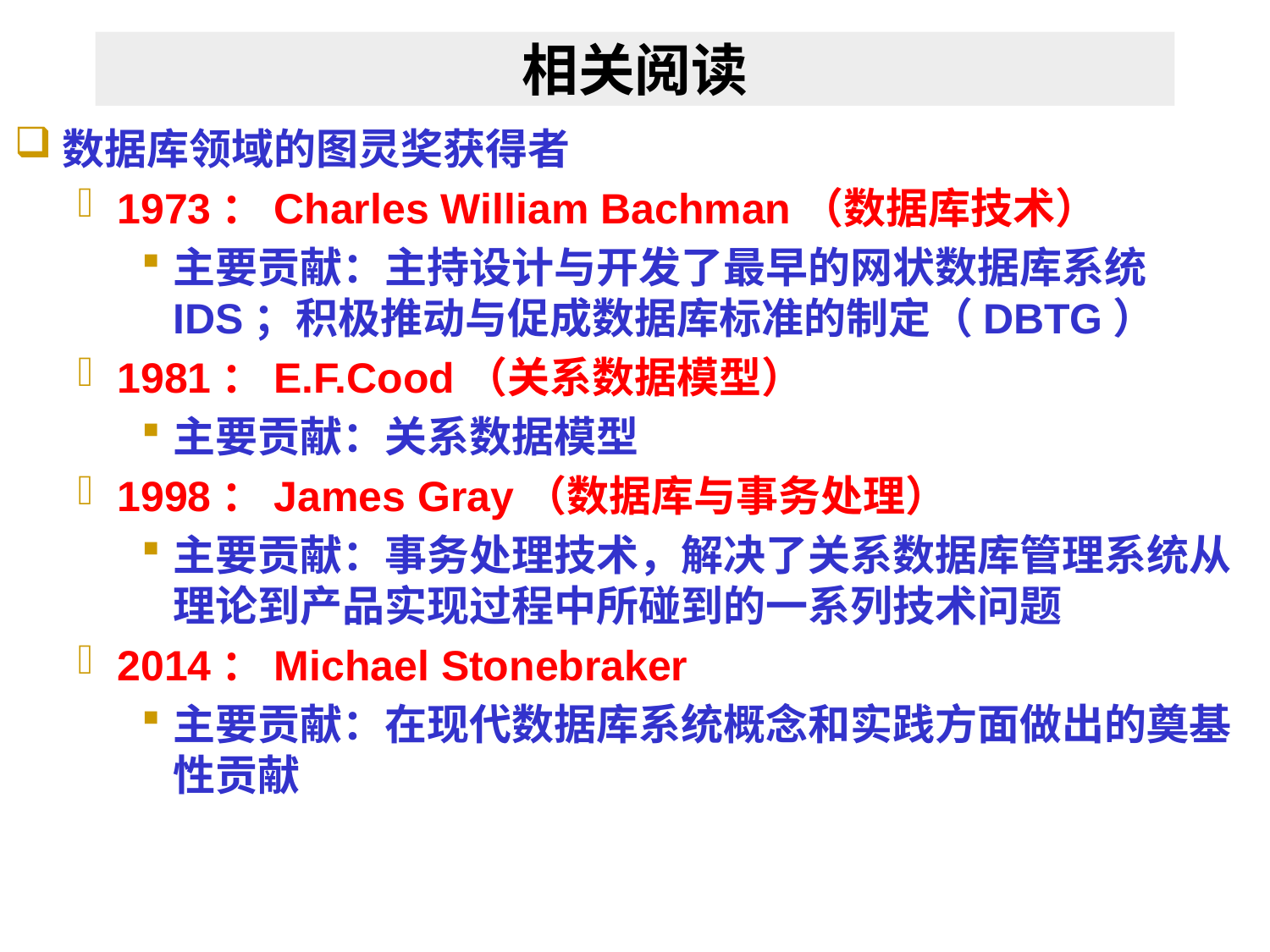

# 相关阅读
数据库领域的图灵奖获得者
1973：Charles William Bachman（数据库技术）
主要贡献：主持设计与开发了最早的网状数据库系统IDS；积极推动与促成数据库标准的制定（DBTG）
1981：E.F.Cood（关系数据模型）
主要贡献：关系数据模型
1998：James Gray（数据库与事务处理）
主要贡献：事务处理技术，解决了关系数据库管理系统从理论到产品实现过程中所碰到的一系列技术问题
2014：Michael Stonebraker
主要贡献：在现代数据库系统概念和实践方面做出的奠基性贡献